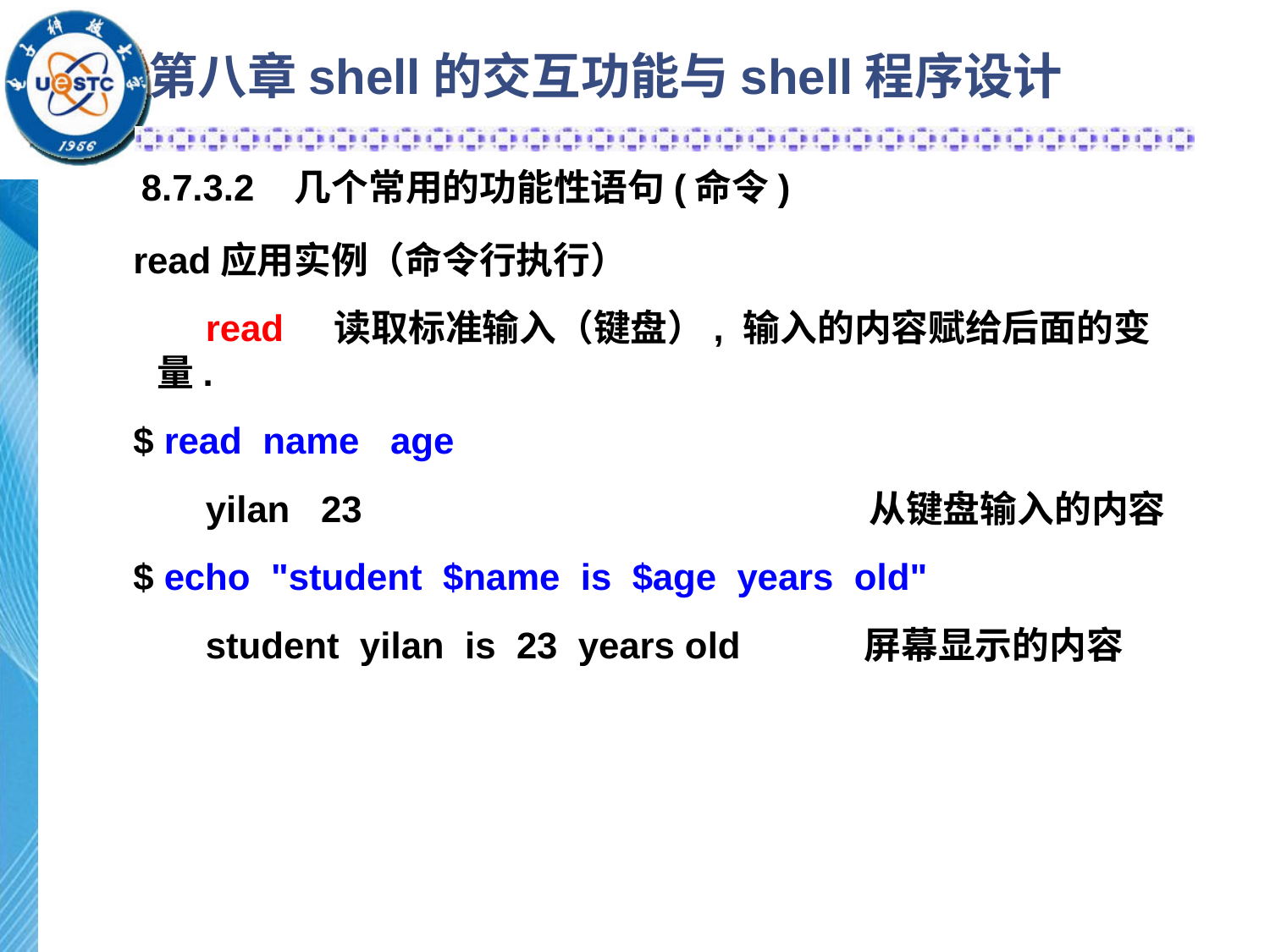

# 第八章shell的交互功能与shell程序设计
8.7.3.2   几个常用的功能性语句(命令)
read应用实例（命令行执行）
       read    读取标准输入（键盘）, 输入的内容赋给后面的变量.
$ read  name   age
       yilan   23                                                从键盘输入的内容
$ echo  "student  $name  is  $age  years  old"
       student  yilan  is  23  years old           屏幕显示的内容